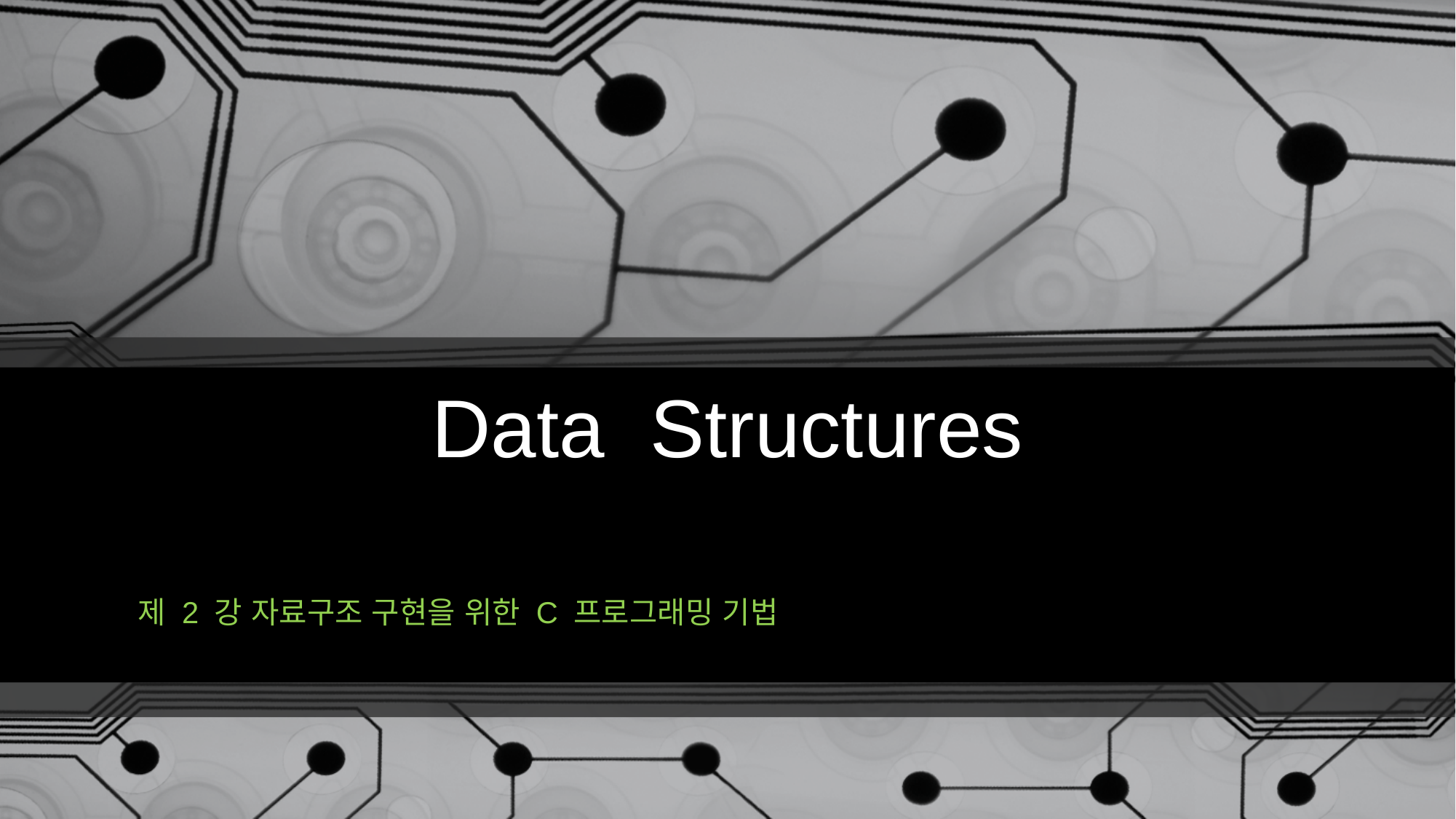

# Data  Structures
제 2 강 자료구조 구현을 위한 C 프로그래밍 기법